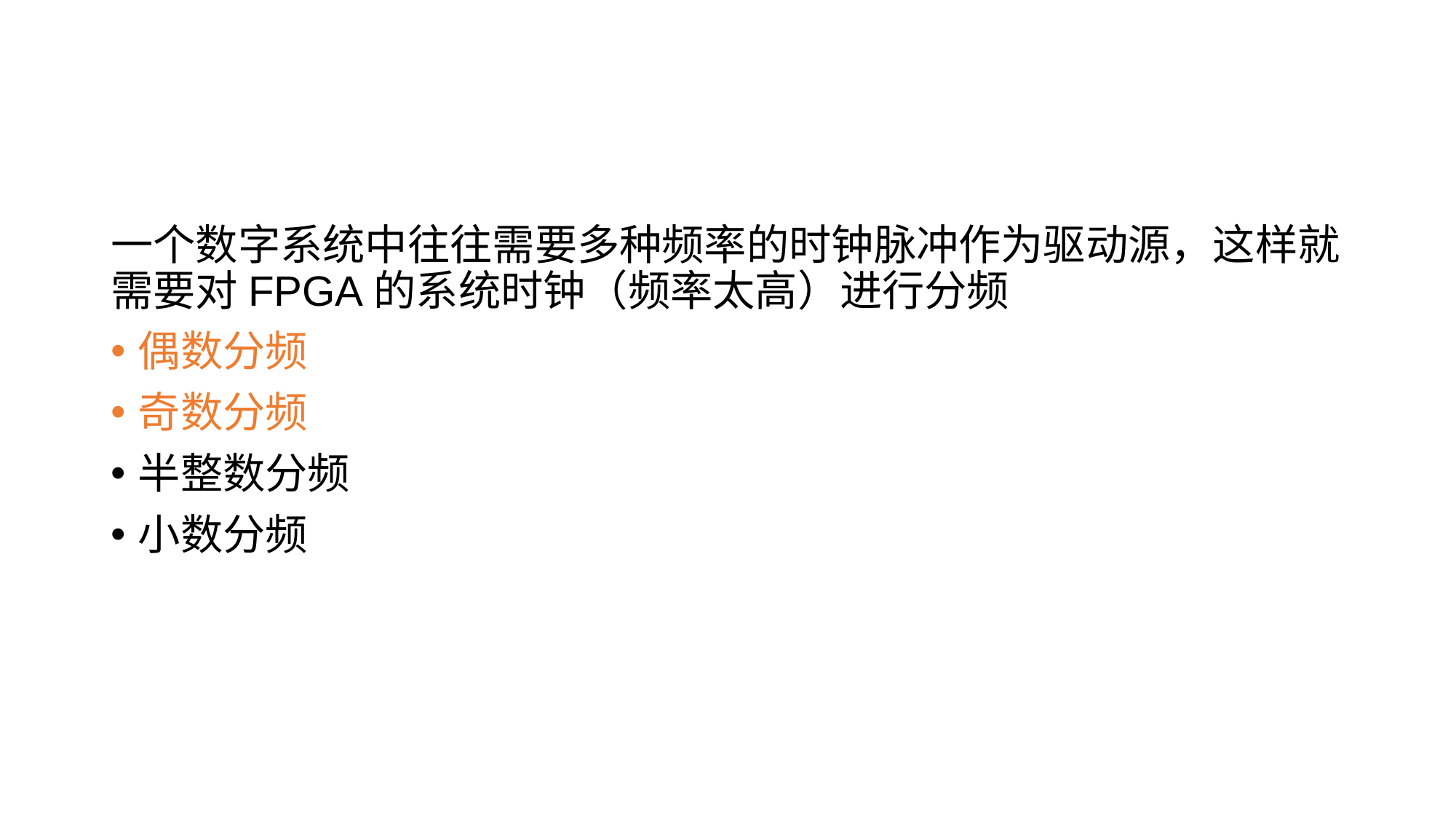

#
一个数字系统中往往需要多种频率的时钟脉冲作为驱动源，这样就需要对FPGA的系统时钟（频率太高）进行分频
偶数分频
奇数分频
半整数分频
小数分频